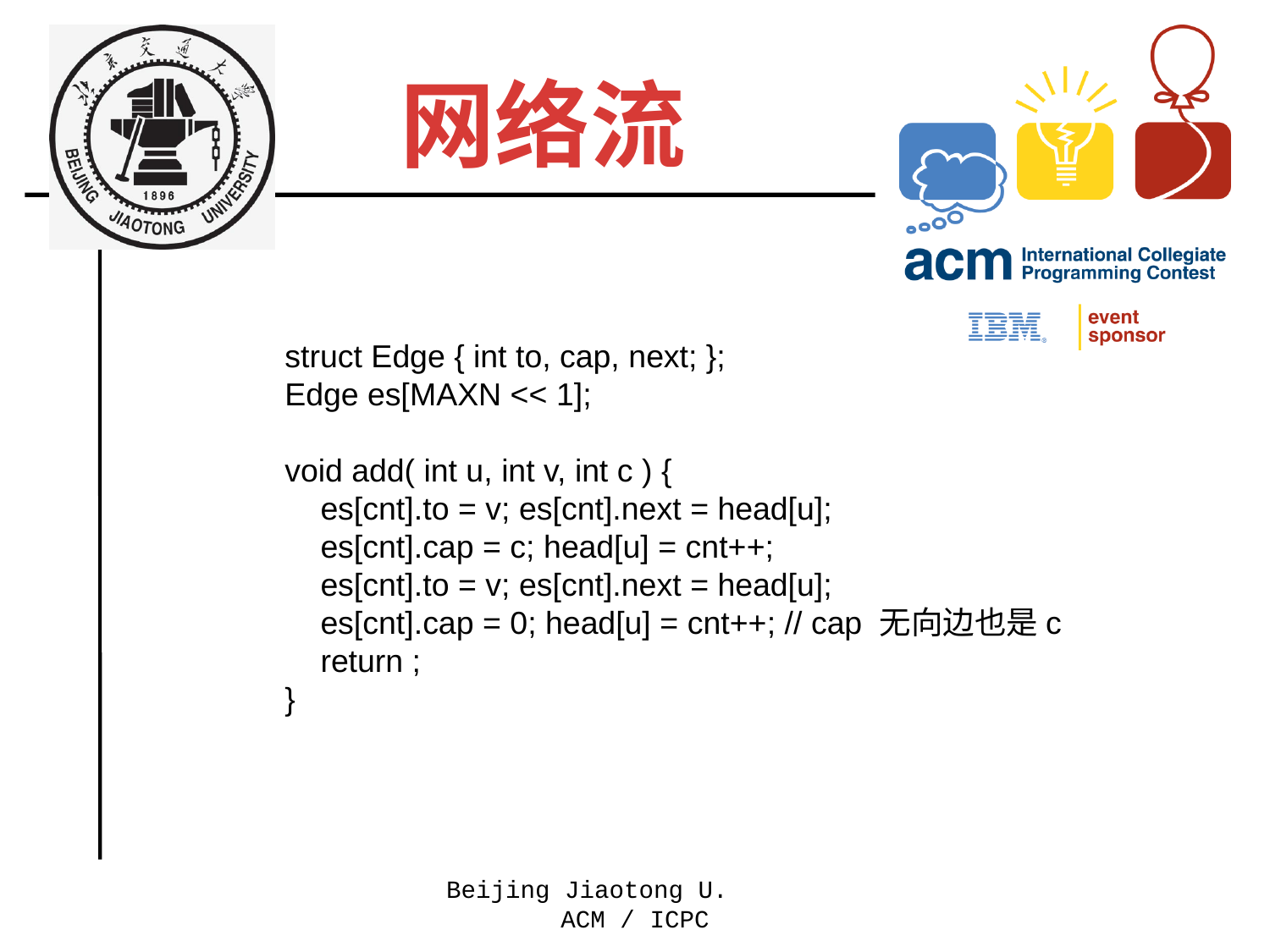

网络流
# struct Edge { int to, cap, next; };
Edge es[MAXN << 1];

void add( int u, int v, int c ) {
    es[cnt].to = v; es[cnt].next = head[u];
    es[cnt].cap = c; head[u] = cnt++;
    es[cnt].to = v; es[cnt].next = head[u];
    es[cnt].cap = 0; head[u] = cnt++; // cap 无向边也是c
    return ;
}